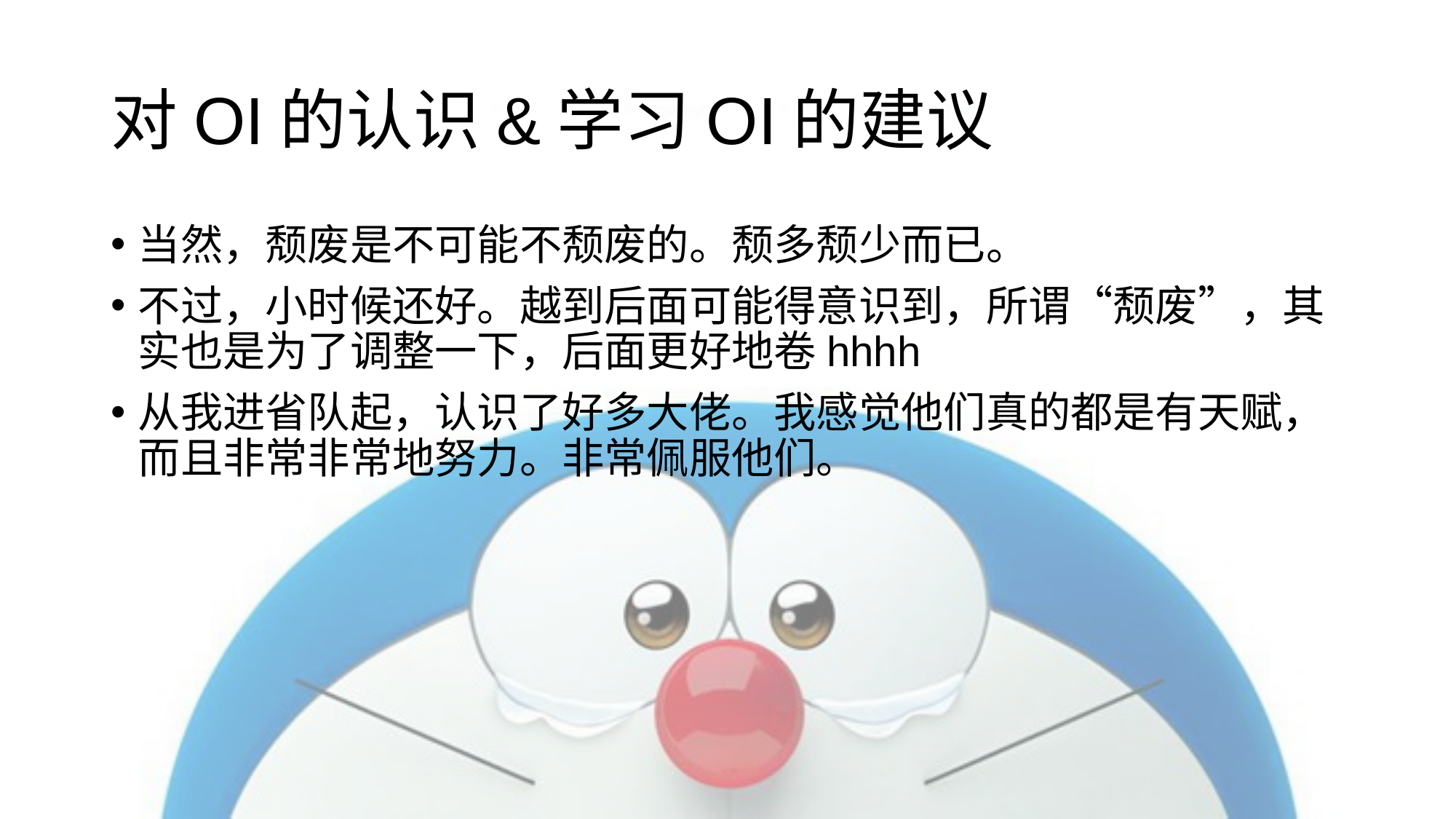

# 对OI的认识&学习OI的建议
当然，颓废是不可能不颓废的。颓多颓少而已。
不过，小时候还好。越到后面可能得意识到，所谓“颓废”，其实也是为了调整一下，后面更好地卷hhhh
从我进省队起，认识了好多大佬。我感觉他们真的都是有天赋，而且非常非常地努力。非常佩服他们。